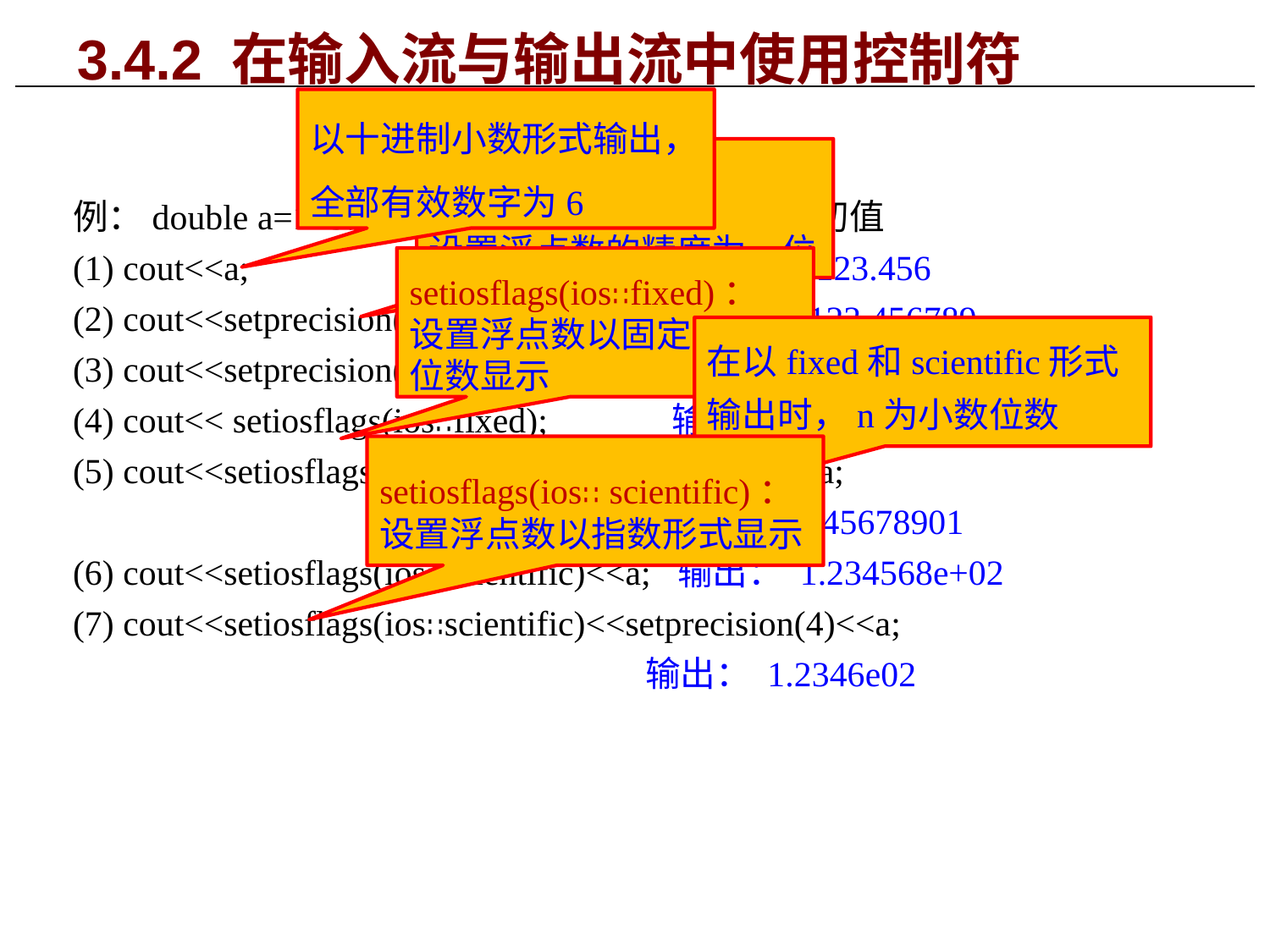

# 3.4.2 在输入流与输出流中使用控制符
以十进制小数形式输出，全部有效数字为6
setprecision(n)：
设置浮点数的精度为n位
例：double a=123.456789012345;              对a赋初值
(1) cout<<a;                                                 输出： 123.456
(2) cout<<setprecision(9)<<a;                    输出： 123.456789
(3) cout<<setprecision(6);                          恢复默认格式(精度为6)
(4) cout<< setiosflags(ios∷fixed);             输出： 123.456789
(5) cout<<setiosflags(ios∷fixed)<<setprecision(8)<<a;
                                                                       输出： 123.45678901
(6) cout<<setiosflags(ios∷scientific)<<a;  输出： 1.234568e+02
(7) cout<<setiosflags(ios∷scientific)<<setprecision(4)<<a;
                                                                        输出： 1.2346e02
setiosflags(ios∷fixed)：
设置浮点数以固定的小数位数显示
在以fixed和scientific形式输出时，n为小数位数
setiosflags(ios∷ scientific)：
设置浮点数以指数形式显示